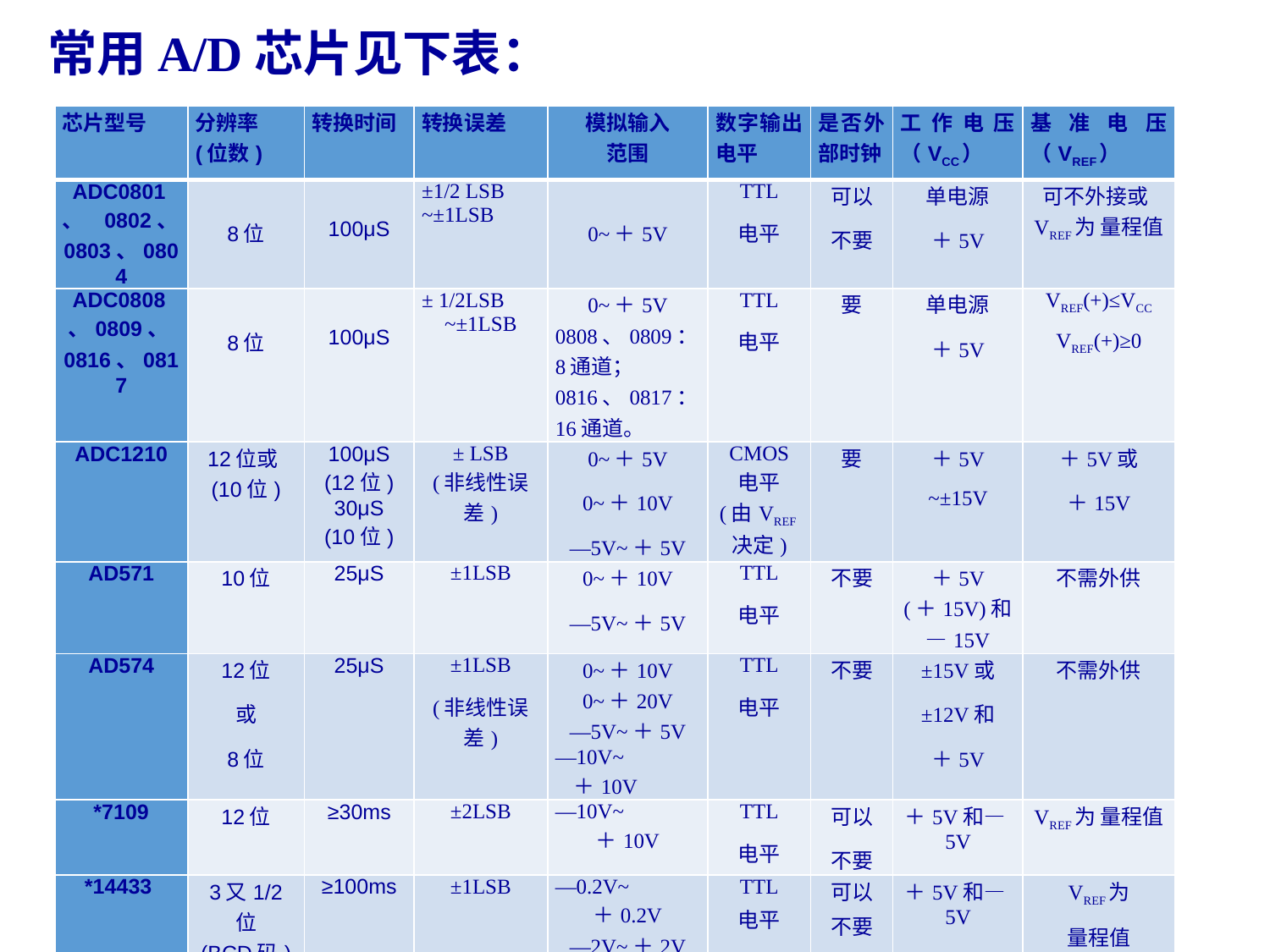

常用A/D芯片见下表：
| 芯片型号 | 分辨率 (位数) | 转换时间 | 转换误差 | 模拟输入 范围 | 数字输出电平 | 是否外部时钟 | 工作电压（VCC） | 基准电压（VREF） |
| --- | --- | --- | --- | --- | --- | --- | --- | --- |
| ADC0801、 0802、0803、0804 | 8位 | 100μS | ±1/2 LSB ~±1LSB | 0~＋5V | TTL 电平 | 可以 不要 | 单电源 ＋5V | 可不外接或VREF为 量程值 |
| ADC0808、0809、0816、0817 | 8位 | 100μS | ± 1/2LSB ~±1LSB | 0~＋5V 0808、0809：8通道； 0816、0817： 16通道。 | TTL 电平 | 要 | 单电源 ＋5V | VREF(+)≤VCC VREF(+)≥0 |
| ADC1210 | 12位或(10位) | 100μS (12位) 30μS (10位) | ± LSB (非线性误差) | 0~＋5V 0~＋10V —5V~＋5V | CMOS 电平 (由VREF决定) | 要 | ＋5V ~±15V | ＋5V或 ＋15V |
| AD571 | 10位 | 25μS | ±1LSB | 0~＋10V —5V~＋5V | TTL 电平 | 不要 | ＋5V (＋15V)和—15V | 不需外供 |
| AD574 | 12位 或 8位 | 25μS | ±1LSB (非线性误差) | 0~＋10V 0~＋20V —5V~＋5V —10V~ ＋10V | TTL 电平 | 不要 | ±15V或 ±12V和 ＋5V | 不需外供 |
| \*7109 | 12位 | ≥30ms | ±2LSB | —10V~ ＋10V | TTL 电平 | 可以 不要 | ＋5V和—5V | VREF为 量程值 |
| \*14433 | 3又1/2 位 (BCD码) | ≥100ms | ±1LSB | —0.2V~ ＋0.2V —2V~＋2V | TTL 电平 | 可以 不要 | ＋5V和—5V | VREF为 量程值 |
| \*7135 | 4又1/2 位 (BCD码) | 100ms左右 | ±1LSB | —2V~＋2V | TTL 电平 | 要 | ＋5V和—5V | VREF为 量程值 |